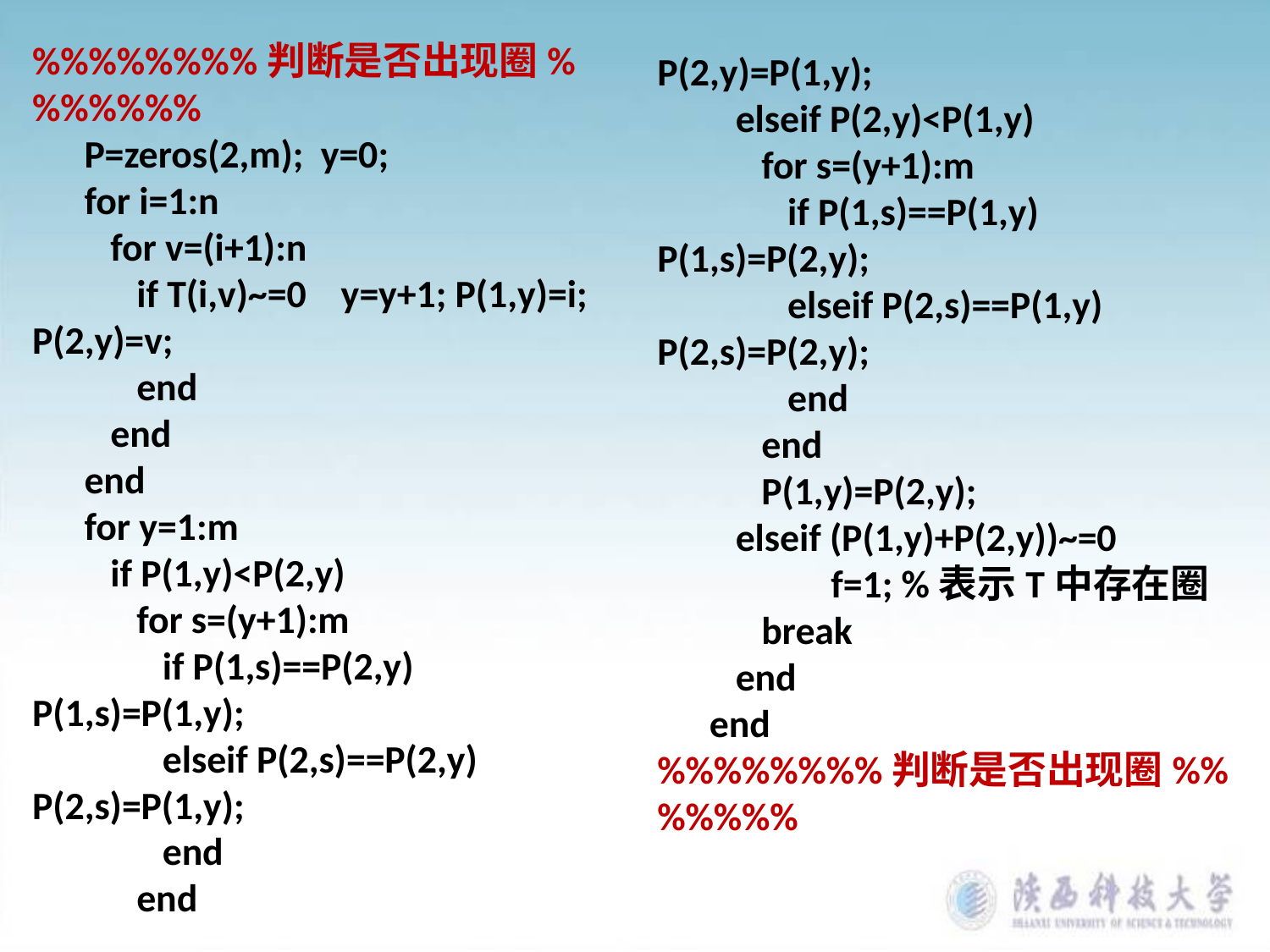

%%%%%%%%判断是否出现圈%%%%%%%
      P=zeros(2,m);  y=0;
      for i=1:n
         for v=(i+1):n
            if T(i,v)~=0    y=y+1; P(1,y)=i; P(2,y)=v;
            end
         end
      end
      for y=1:m
         if P(1,y)<P(2,y)
            for s=(y+1):m
               if P(1,s)==P(2,y)  P(1,s)=P(1,y);
               elseif P(2,s)==P(2,y)  P(2,s)=P(1,y);
               end
            end
P(2,y)=P(1,y);
         elseif P(2,y)<P(1,y)
            for s=(y+1):m
               if P(1,s)==P(1,y)  P(1,s)=P(2,y);
               elseif P(2,s)==P(1,y)  P(2,s)=P(2,y);
               end
            end
            P(1,y)=P(2,y);
         elseif (P(1,y)+P(2,y))~=0
                    f=1; %表示T中存在圈
            break
         end
      end
%%%%%%%%判断是否出现圈%%%%%%%